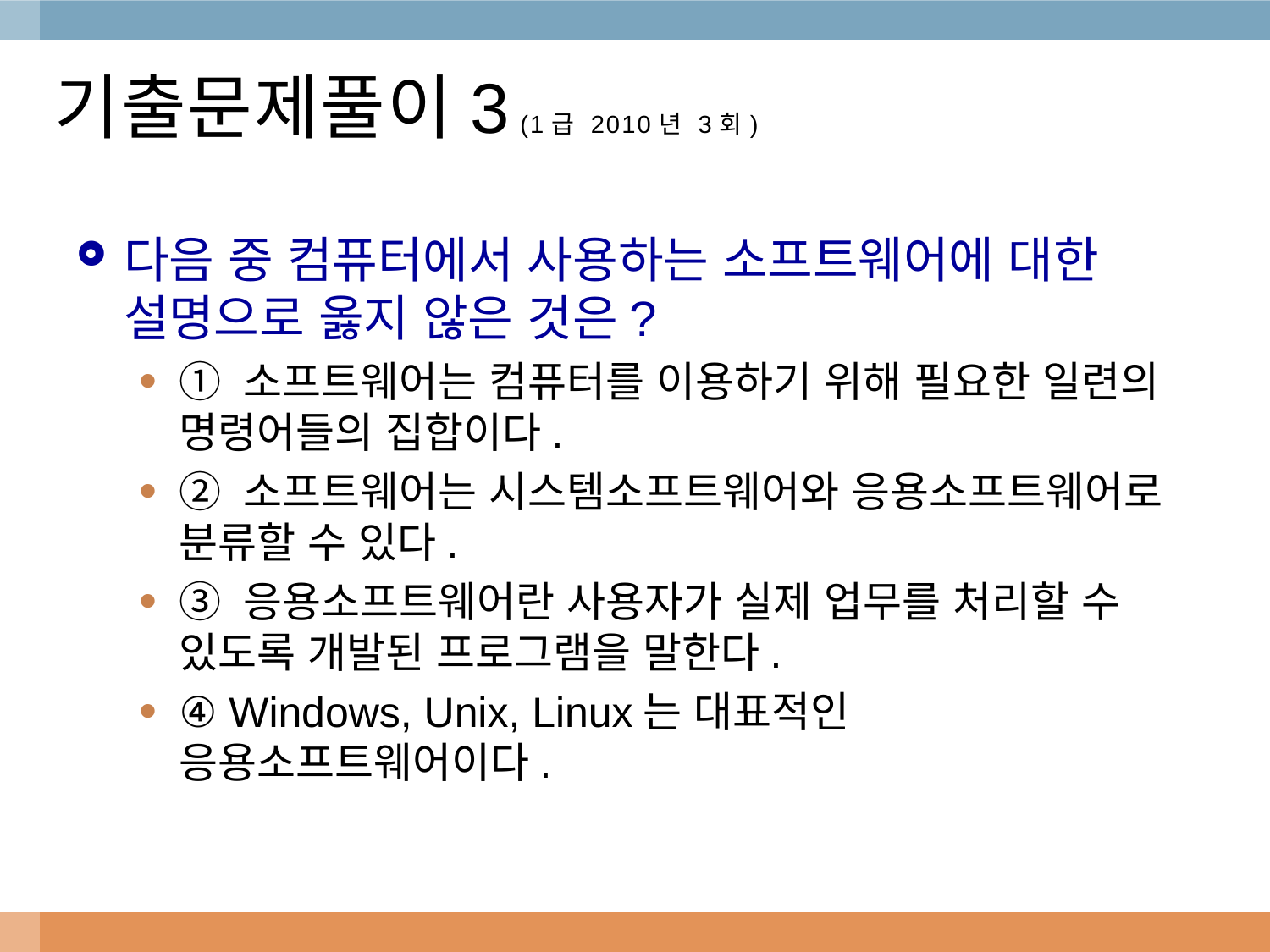

# 기출문제풀이3 (1급 2010년 3회)
다음 중 컴퓨터에서 사용하는 소프트웨어에 대한 설명으로 옳지 않은 것은?
① 소프트웨어는 컴퓨터를 이용하기 위해 필요한 일련의 명령어들의 집합이다.
② 소프트웨어는 시스템소프트웨어와 응용소프트웨어로 분류할 수 있다.
③ 응용소프트웨어란 사용자가 실제 업무를 처리할 수 있도록 개발된 프로그램을 말한다.
④ Windows, Unix, Linux는 대표적인 응용소프트웨어이다.